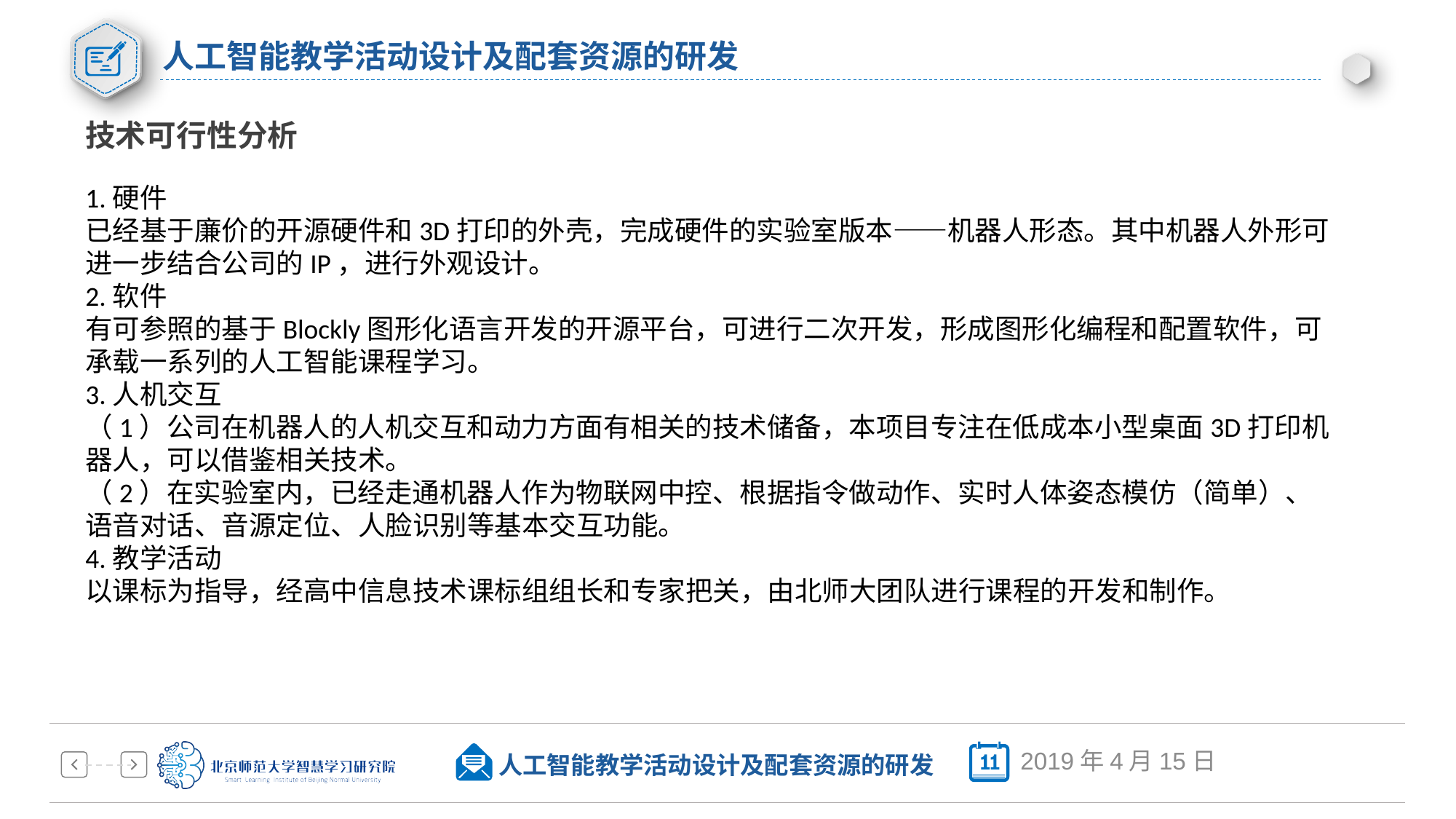

# 人工智能教学活动设计及配套资源的研发
技术可行性分析
1.硬件
已经基于廉价的开源硬件和3D打印的外壳，完成硬件的实验室版本——机器人形态。其中机器人外形可进一步结合公司的IP，进行外观设计。
2.软件
有可参照的基于Blockly图形化语言开发的开源平台，可进行二次开发，形成图形化编程和配置软件，可承载一系列的人工智能课程学习。
3.人机交互
（1）公司在机器人的人机交互和动力方面有相关的技术储备，本项目专注在低成本小型桌面3D打印机器人，可以借鉴相关技术。
（2）在实验室内，已经走通机器人作为物联网中控、根据指令做动作、实时人体姿态模仿（简单）、语音对话、音源定位、人脸识别等基本交互功能。
4.教学活动
以课标为指导，经高中信息技术课标组组长和专家把关，由北师大团队进行课程的开发和制作。
2019年4月15日
人工智能教学活动设计及配套资源的研发